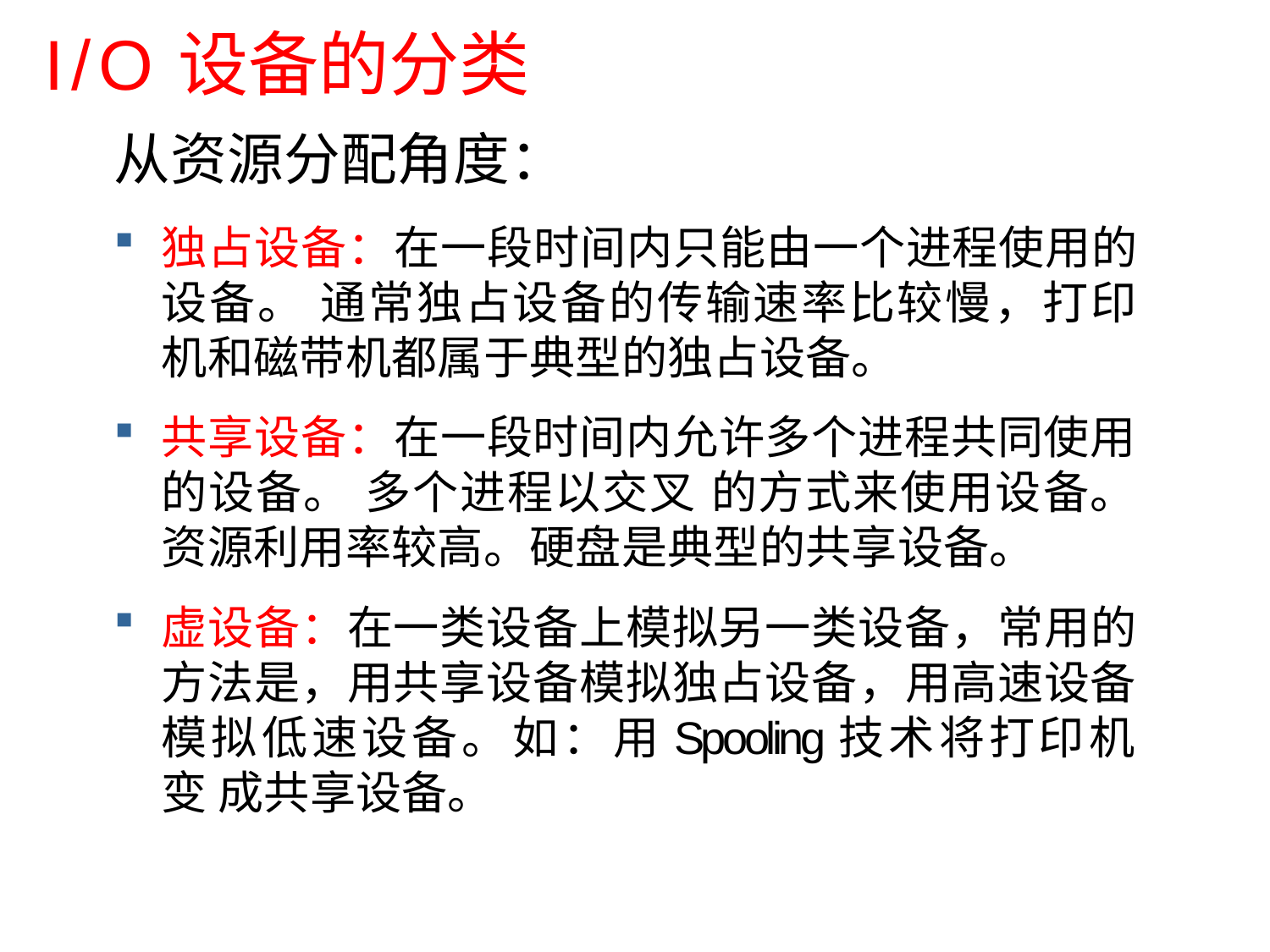

# I/O设备的分类
从资源分配角度：
独占设备：在一段时间内只能由一个进程使用的 设备。 通常独占设备的传输速率比较慢，打印 机和磁带机都属于典型的独占设备。
共享设备：在一段时间内允许多个进程共同使用 的设备。 多个进程以交叉 的方式来使用设备。 资源利用率较高。硬盘是典型的共享设备。
虚设备：在一类设备上模拟另一类设备，常用的 方法是，用共享设备模拟独占设备，用高速设备 模拟低速设备。如：用Spooling技术将打印机变 成共享设备。